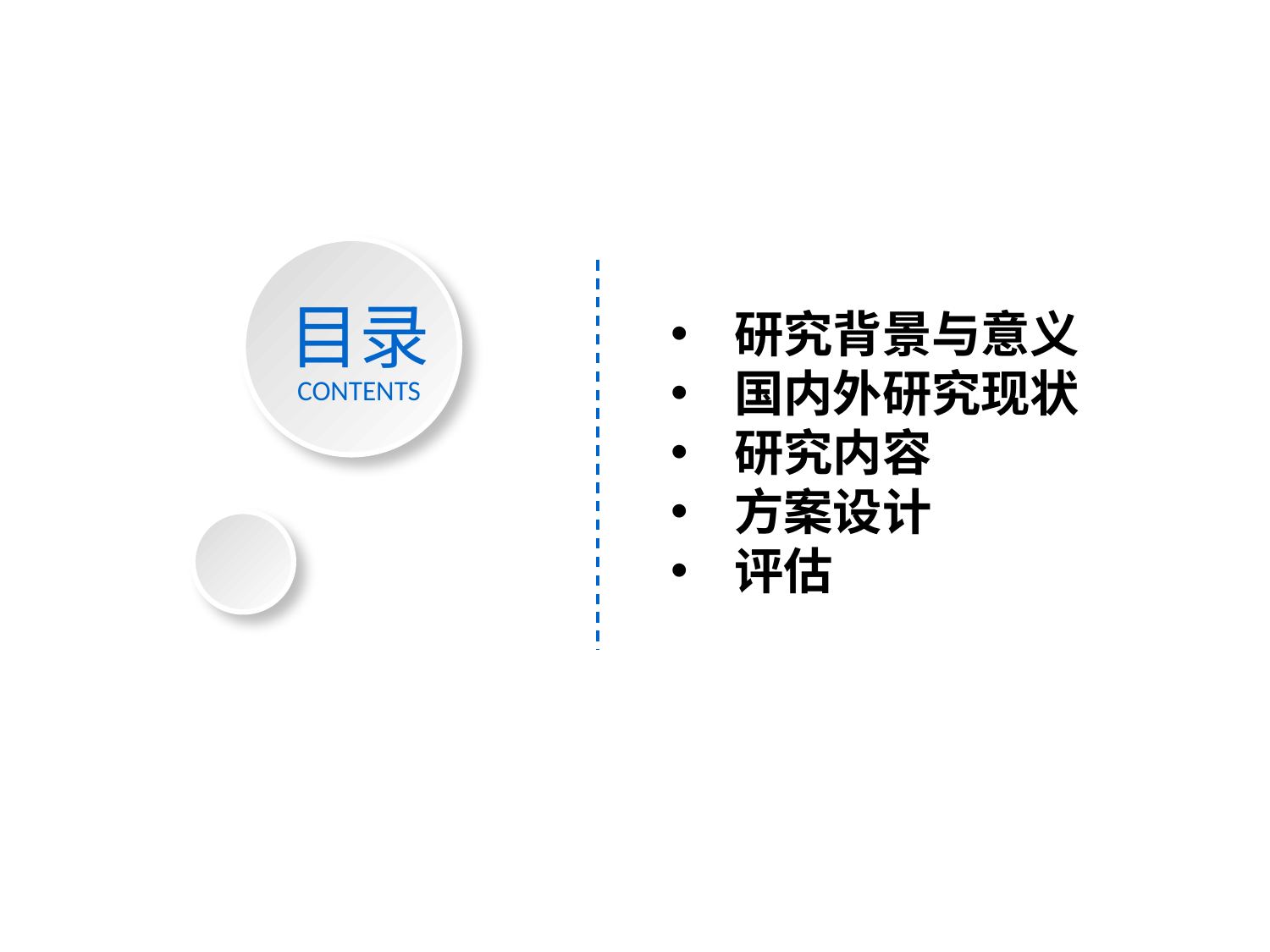

目录
CONTENTS
研究背景与意义
国内外研究现状
研究内容
方案设计
评估